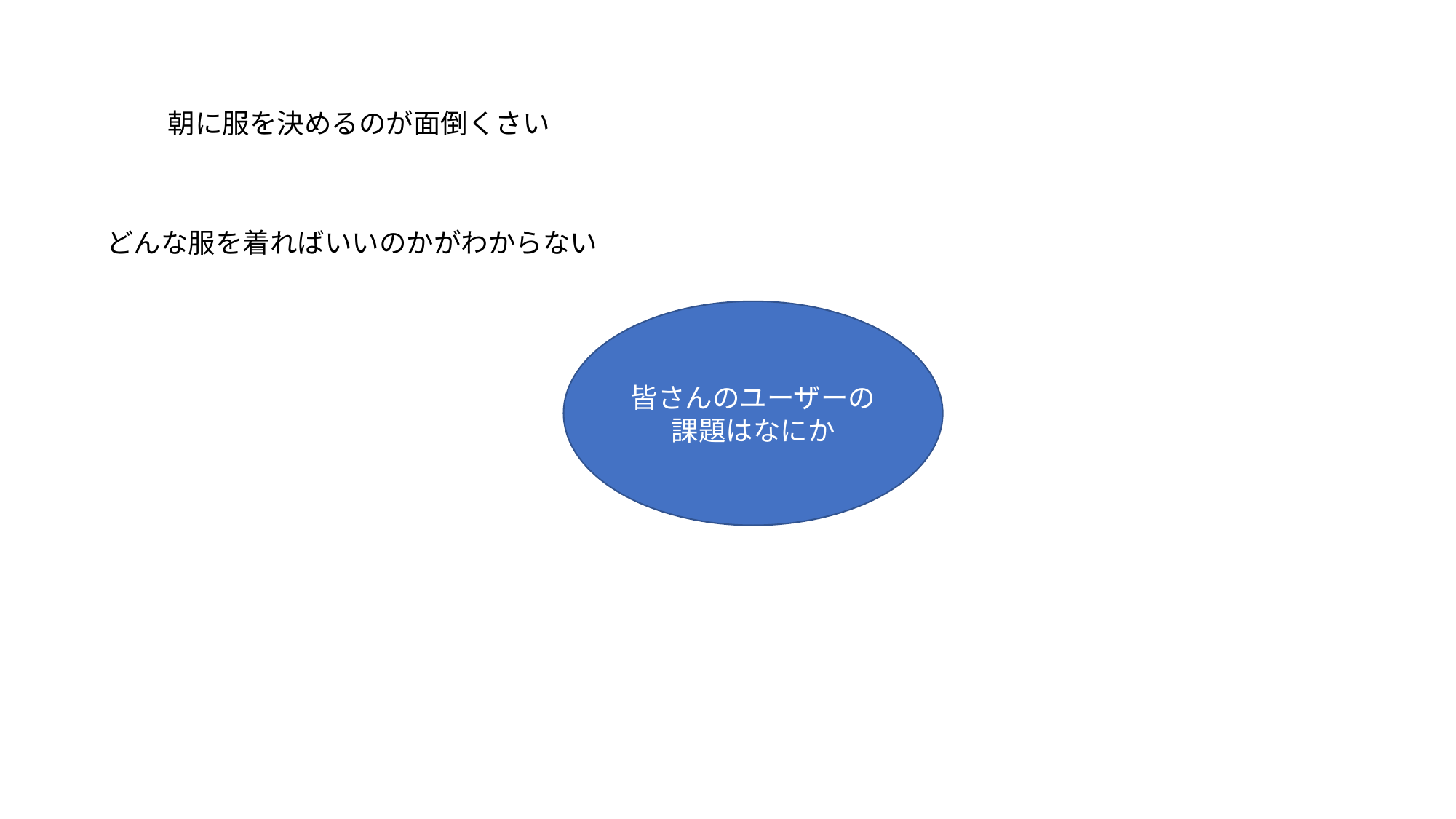

朝に服を決めるのが面倒くさい
どんな服を着ればいいのかがわからない
皆さんのユーザーの課題はなにか